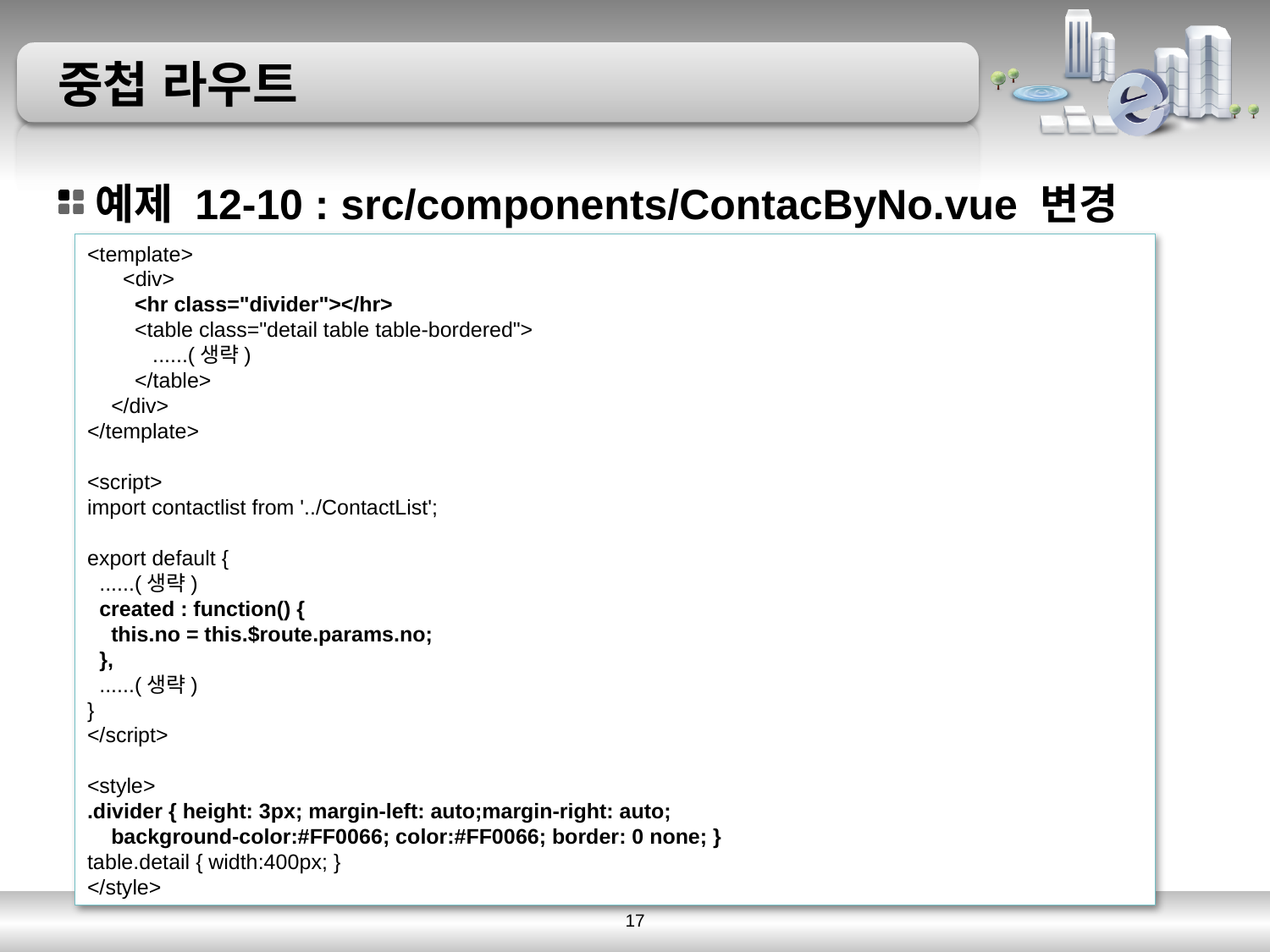

# 중첩 라우트
예제 12-10 : src/components/ContacByNo.vue 변경
<template>
      <div>
        <hr class="divider"></hr>
        <table class="detail table table-bordered">
           ......(생략)
        </table>
    </div>
</template>

<script>
import contactlist from '../ContactList';

export default {
  ......(생략)
  created : function() {
    this.no = this.$route.params.no;
  },
  ......(생략)
}
</script>

<style>
.divider { height: 3px; margin-left: auto;margin-right: auto;
    background-color:#FF0066; color:#FF0066; border: 0 none; }
table.detail { width:400px; }
</style>